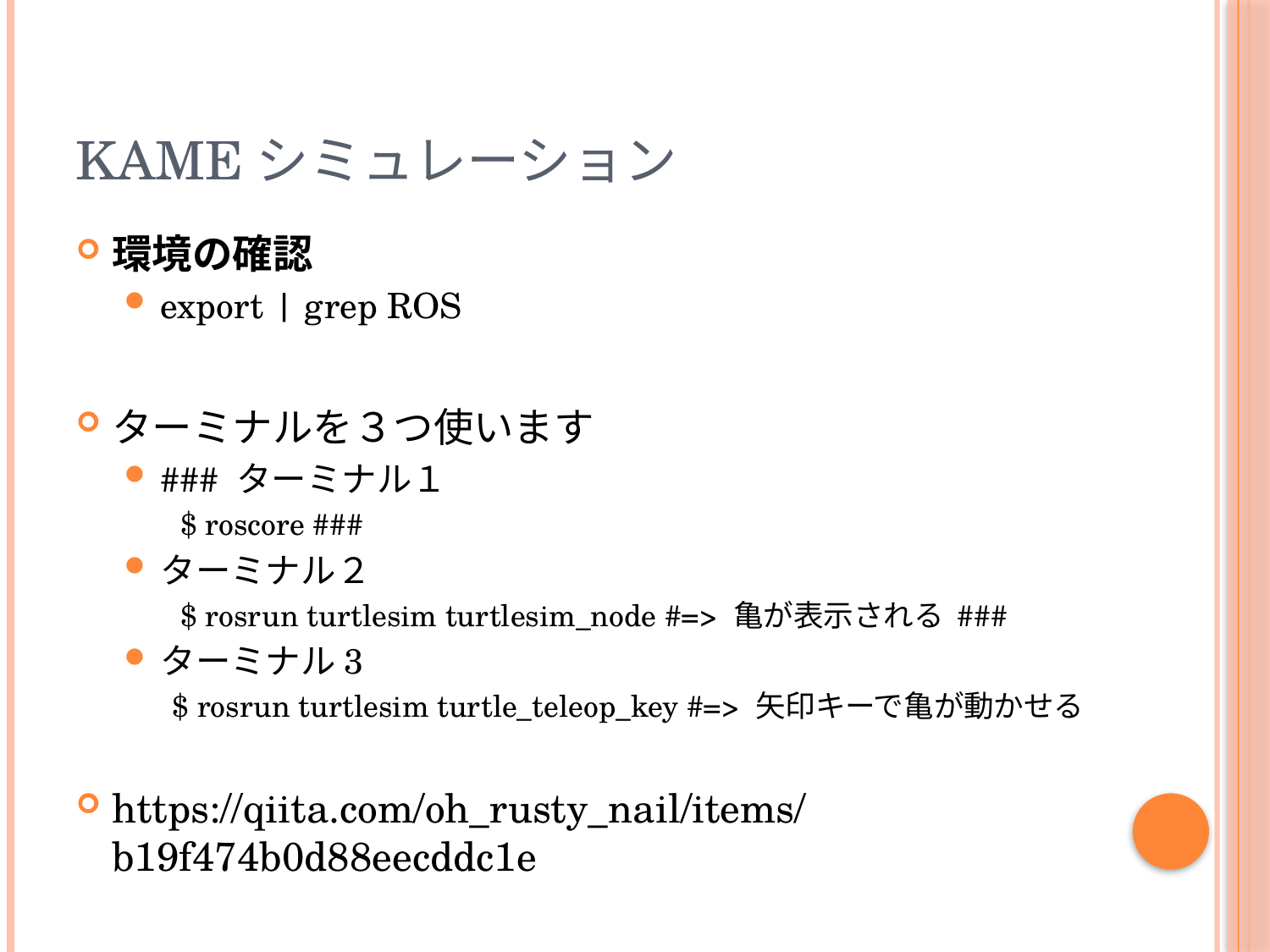

# kameシミュレーション
環境の確認
export | grep ROS

ターミナルを３つ使います
### ターミナル１
 $ roscore ###
ターミナル２
 $ rosrun turtlesim turtlesim_node #=> 亀が表示される ###
ターミナル3
$ rosrun turtlesim turtle_teleop_key #=> 矢印キーで亀が動かせる

https://qiita.com/oh_rusty_nail/items/b19f474b0d88eecddc1e